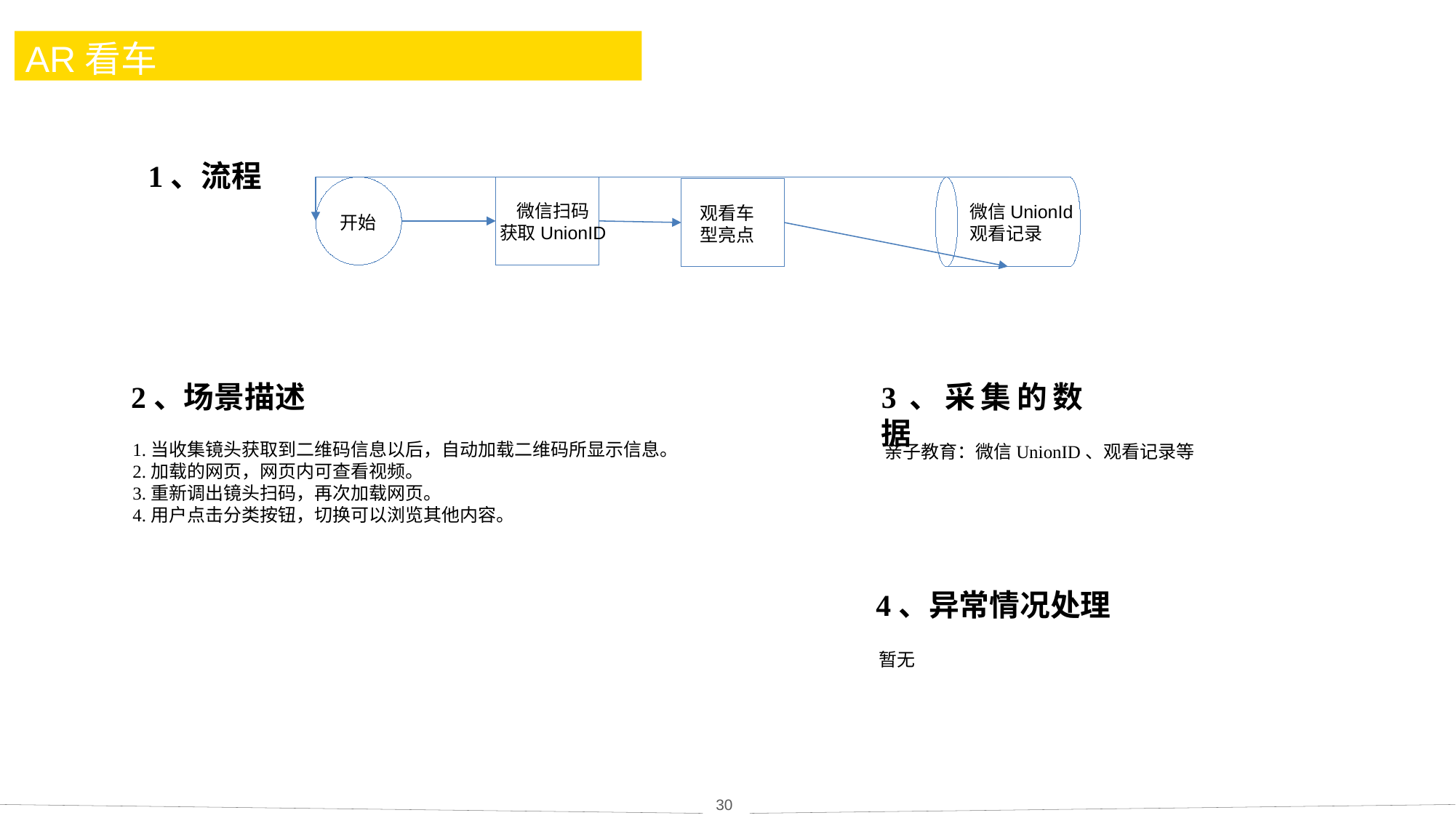

# AR看车
1、流程

开始

微信扫码
获取UnionID

微信UnionId
观看记录

观看车
型亮点
2、场景描述
3、采集的数据
1.当收集镜头获取到二维码信息以后，自动加载二维码所显示信息。
2.加载的网页，网页内可查看视频。
3.重新调出镜头扫码，再次加载网页。
4.用户点击分类按钮，切换可以浏览其他内容。
亲子教育：微信UnionID、观看记录等
4、异常情况处理
暂无